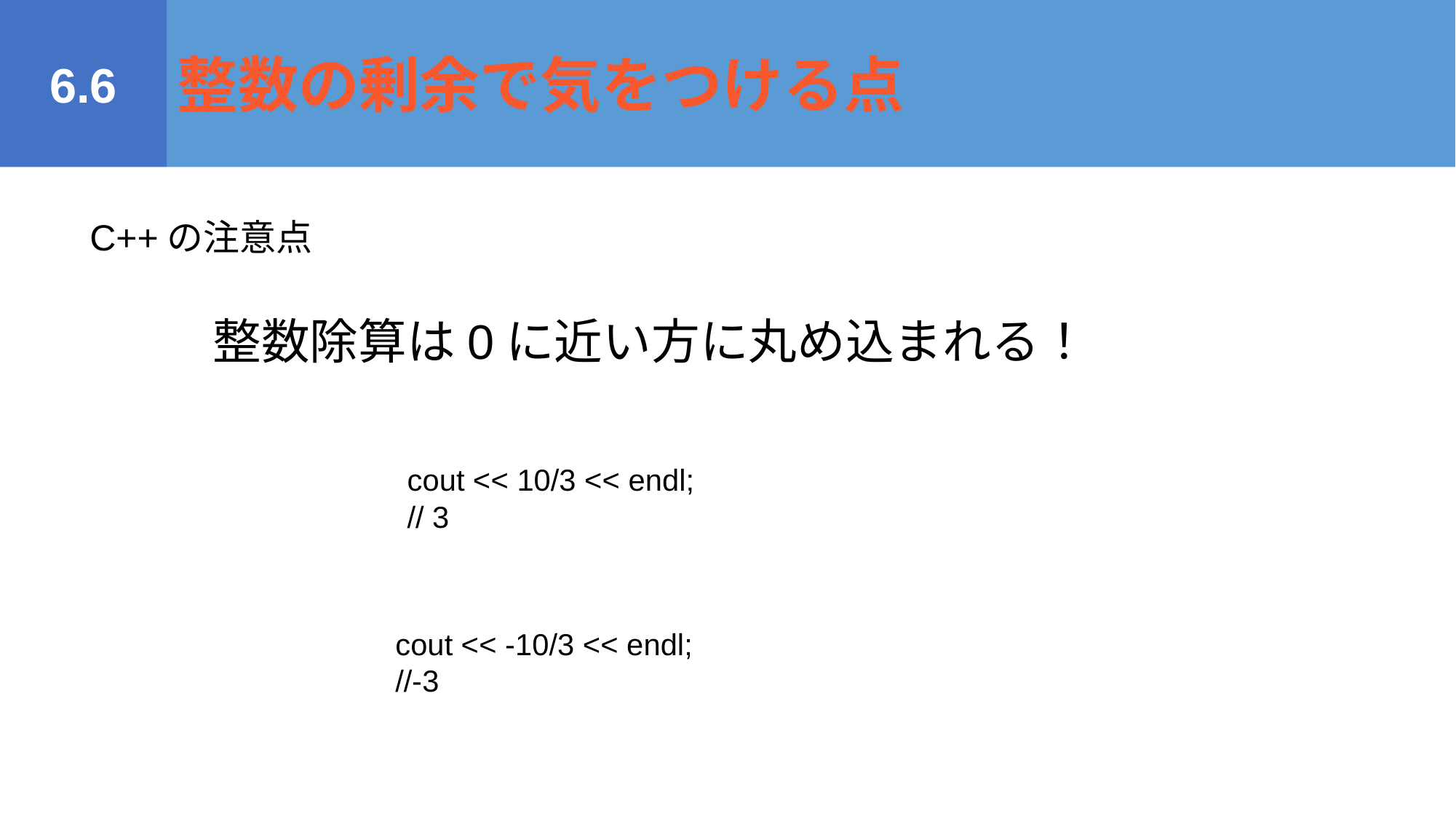

6.6
整数の剰余で気をつける点
C++の注意点
整数除算は0に近い方に丸め込まれる！
cout << 10/3 << endl;
// 3
cout << -10/3 << endl;
//-3